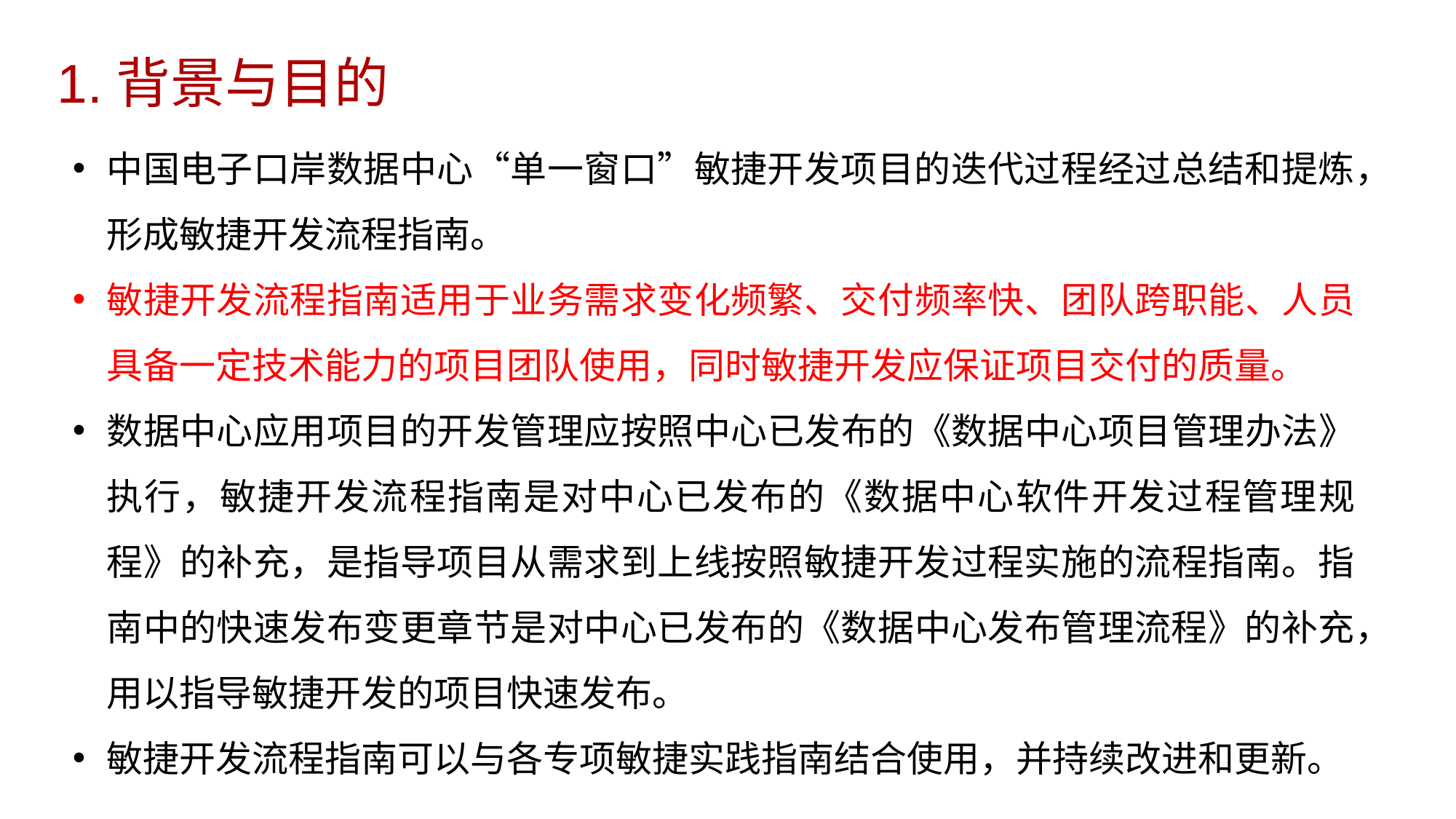

1.背景与目的
中国电子口岸数据中心“单一窗口”敏捷开发项目的迭代过程经过总结和提炼，形成敏捷开发流程指南。
敏捷开发流程指南适用于业务需求变化频繁、交付频率快、团队跨职能、人员具备一定技术能力的项目团队使用，同时敏捷开发应保证项目交付的质量。
数据中心应用项目的开发管理应按照中心已发布的《数据中心项目管理办法》执行，敏捷开发流程指南是对中心已发布的《数据中心软件开发过程管理规程》的补充，是指导项目从需求到上线按照敏捷开发过程实施的流程指南。指南中的快速发布变更章节是对中心已发布的《数据中心发布管理流程》的补充，用以指导敏捷开发的项目快速发布。
敏捷开发流程指南可以与各专项敏捷实践指南结合使用，并持续改进和更新。